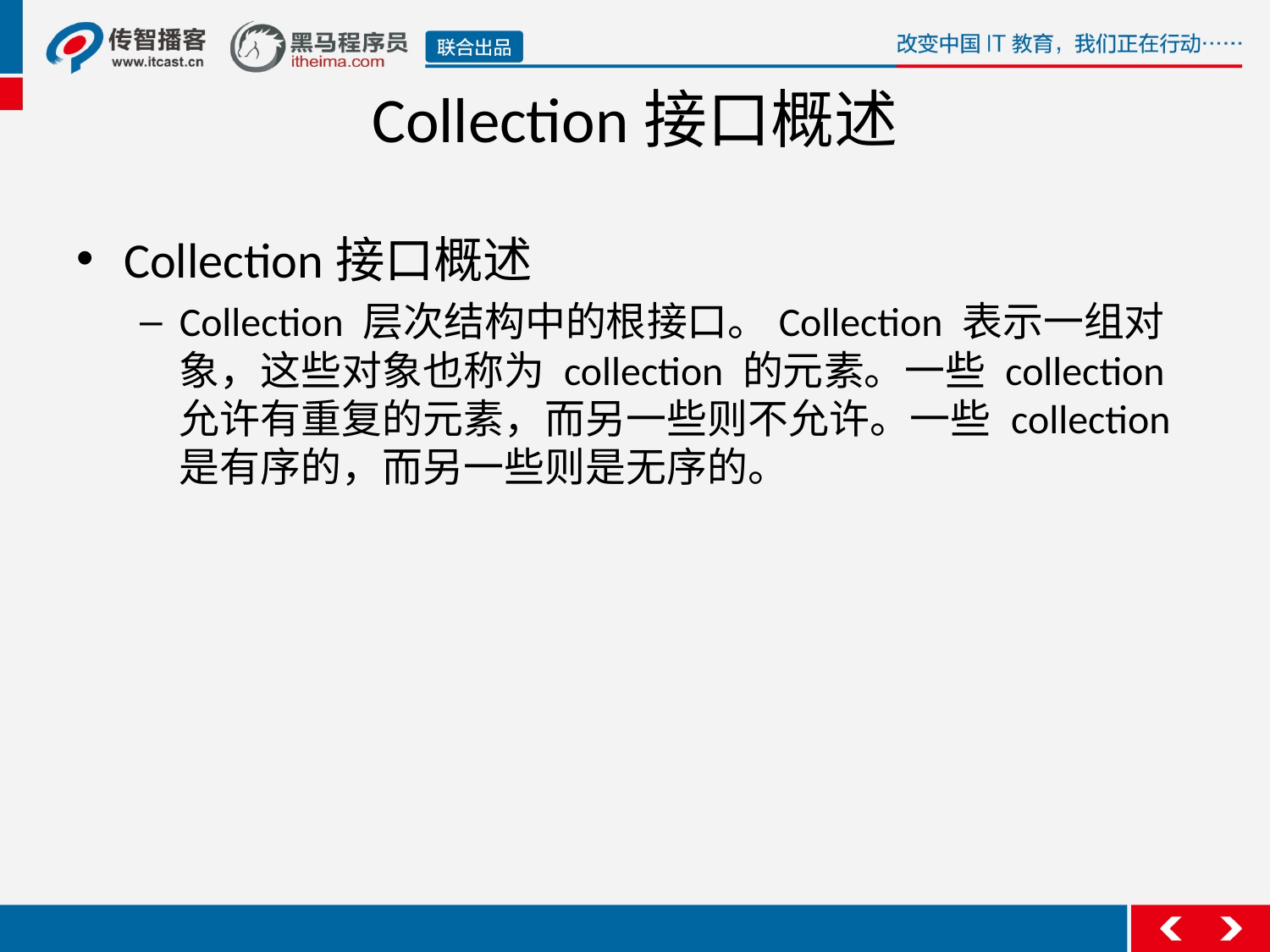

# Collection接口概述
Collection接口概述
Collection 层次结构中的根接口。Collection 表示一组对象，这些对象也称为 collection 的元素。一些 collection 允许有重复的元素，而另一些则不允许。一些 collection 是有序的，而另一些则是无序的。